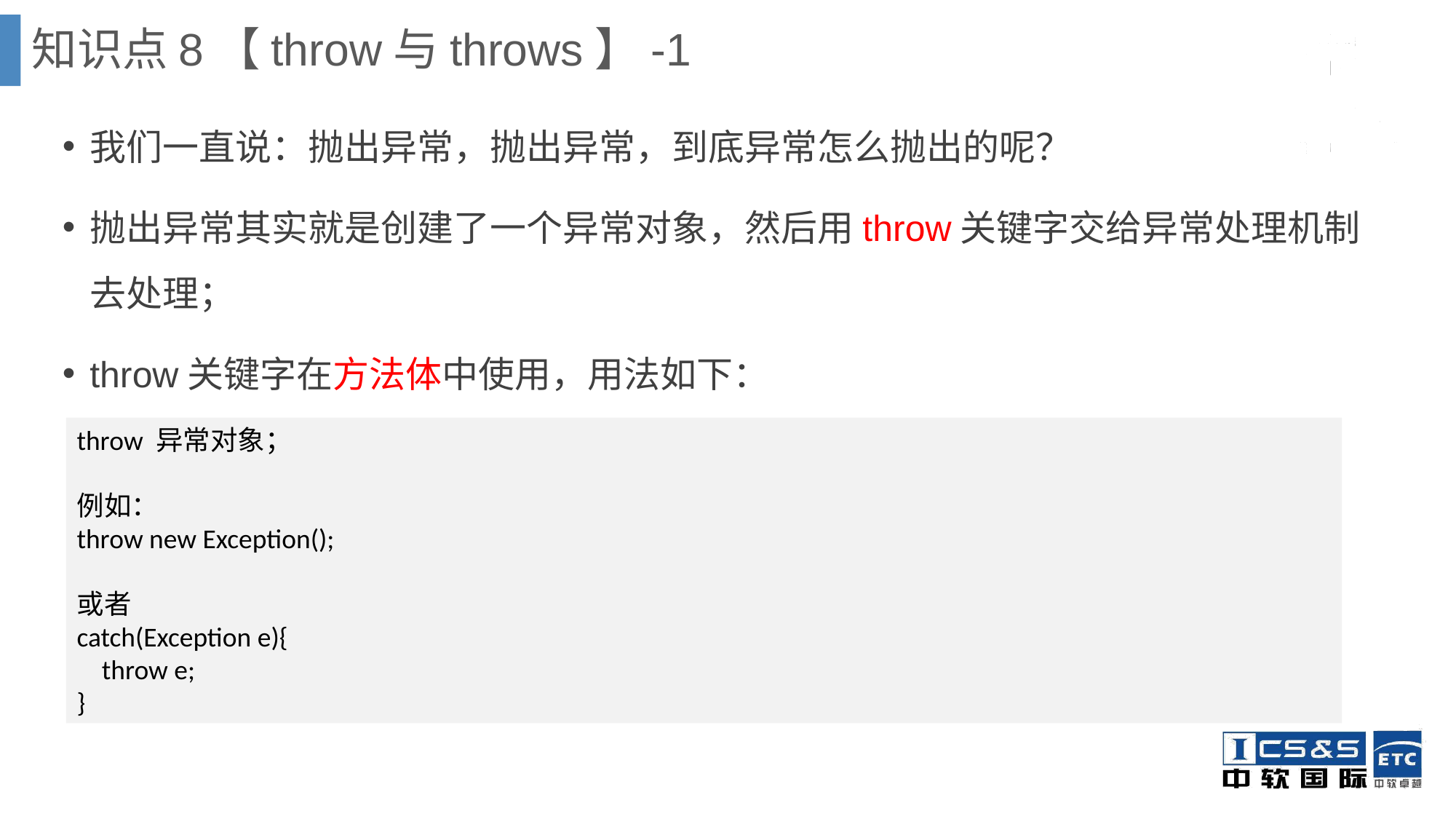

知识点8【throw与throws】-1
我们一直说：抛出异常，抛出异常，到底异常怎么抛出的呢？
抛出异常其实就是创建了一个异常对象，然后用throw关键字交给异常处理机制去处理；
throw关键字在方法体中使用，用法如下：
throw 异常对象；

例如：
throw new Exception();

或者
catch(Exception e){
    throw e;
}